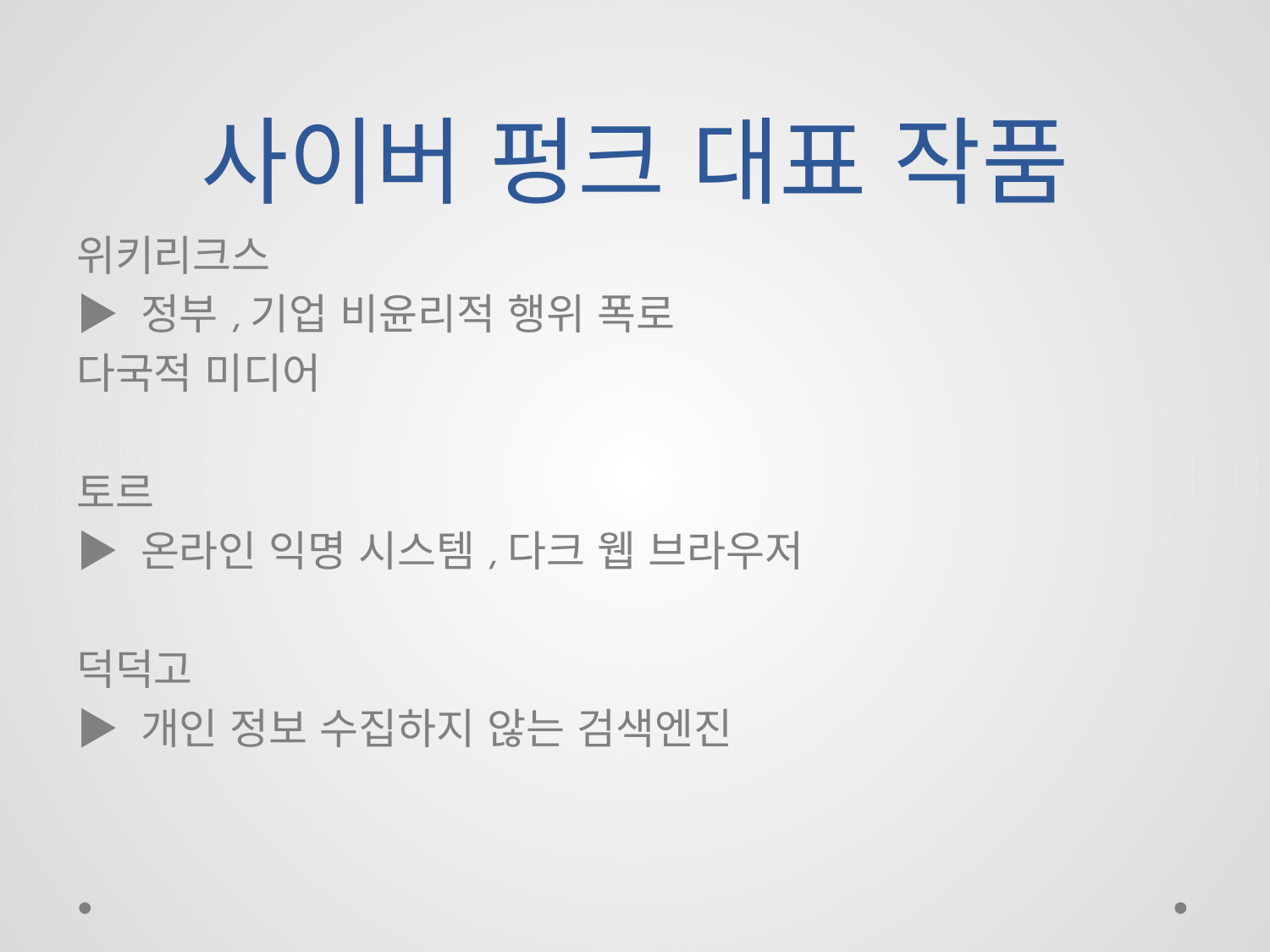

# 사이버 펑크 대표 작품
위키리크스
▶ 정부,기업 비윤리적 행위 폭로
다국적 미디어

토르
▶ 온라인 익명 시스템,다크 웹 브라우저

덕덕고
▶ 개인 정보 수집하지 않는 검색엔진